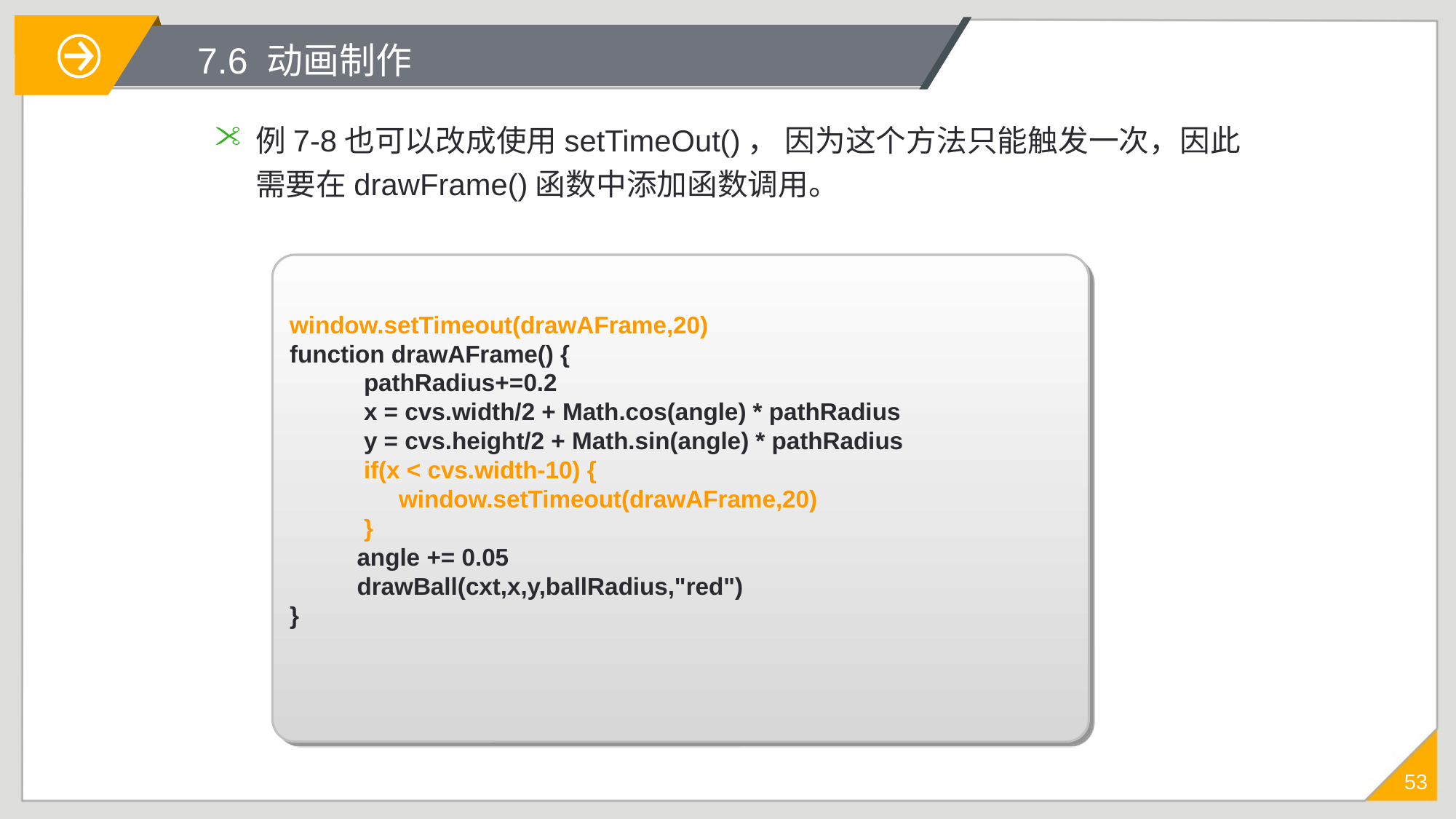

# 7.6 动画制作
例7-8也可以改成使用setTimeOut()， 因为这个方法只能触发一次，因此需要在drawFrame()函数中添加函数调用。
window.setTimeout(drawAFrame,20)
function drawAFrame() {
           pathRadius+=0.2
           x = cvs.width/2 + Math.cos(angle) * pathRadius
           y = cvs.height/2 + Math.sin(angle) * pathRadius
           if(x < cvs.width-10) {
 	window.setTimeout(drawAFrame,20)
           }
          angle += 0.05
          drawBall(cxt,x,y,ballRadius,"red")
}